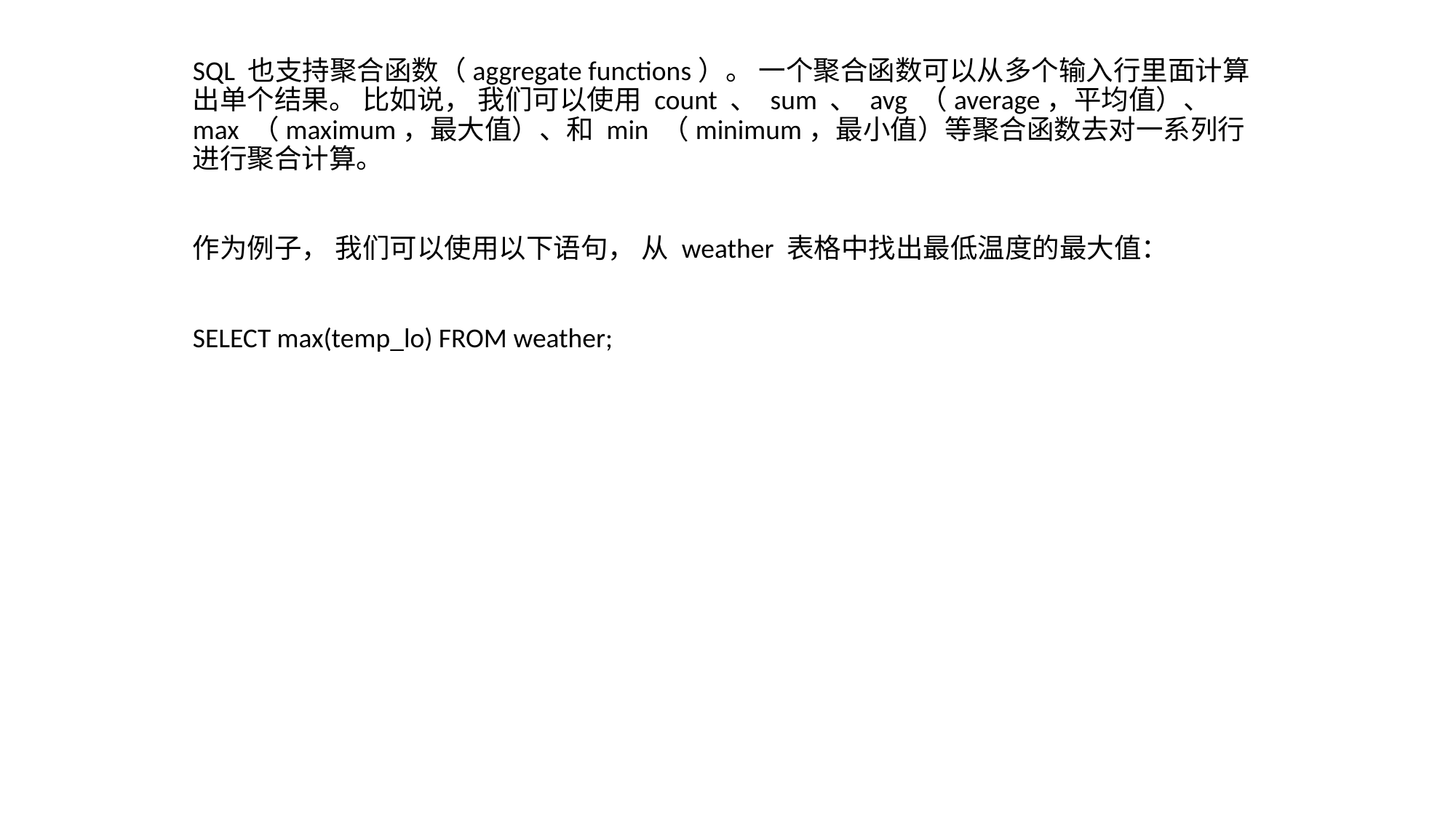

SQL 也支持聚合函数（aggregate functions）。 一个聚合函数可以从多个输入行里面计算出单个结果。 比如说， 我们可以使用 count 、 sum 、 avg （average，平均值）、 max （maximum，最大值）、和 min （minimum，最小值）等聚合函数去对一系列行进行聚合计算。

作为例子， 我们可以使用以下语句， 从 weather 表格中找出最低温度的最大值：

SELECT max(temp_lo) FROM weather;